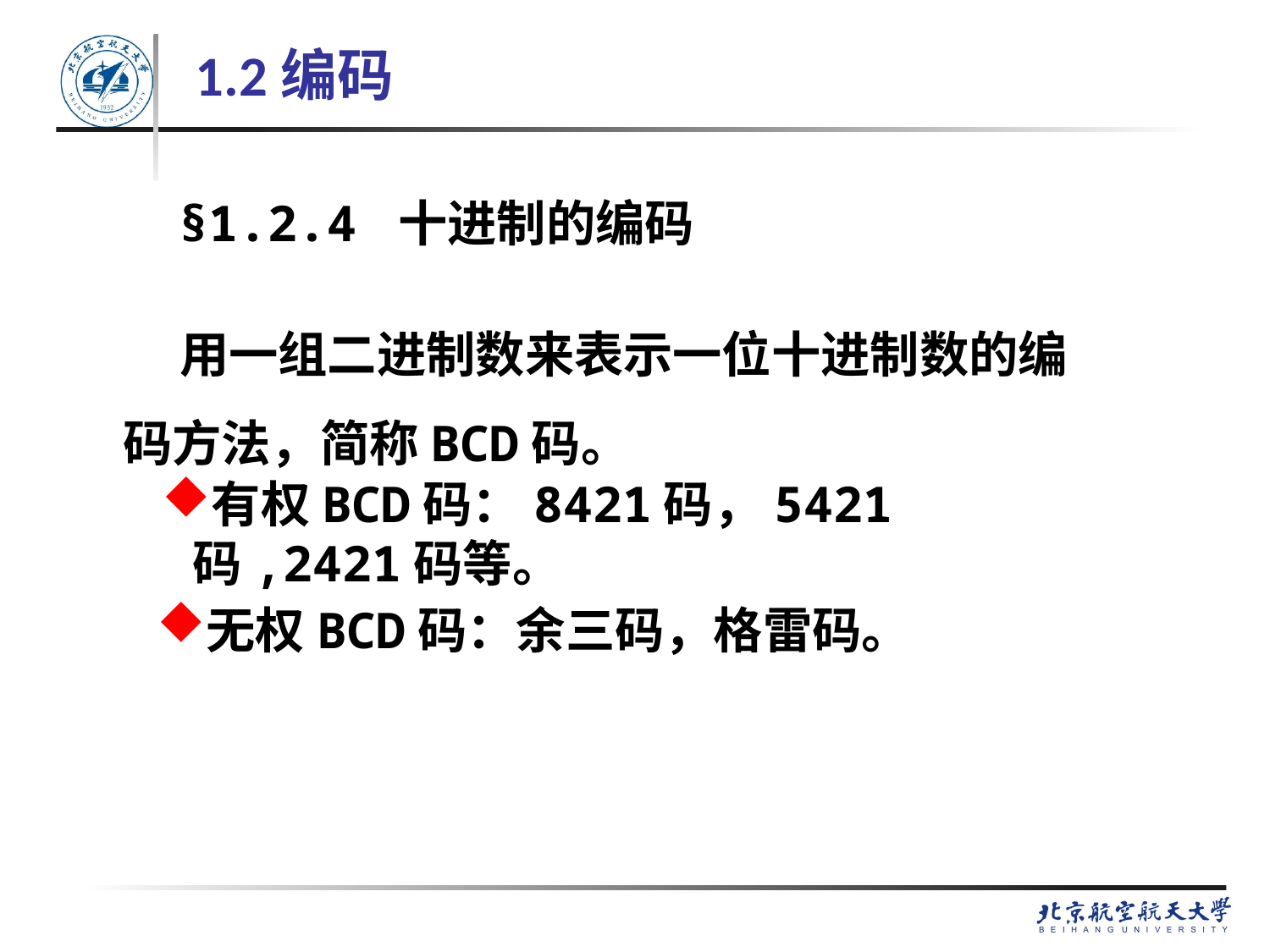

1.2编码
§1.2.4 十进制的编码
    用一组二进制数来表示一位十进制数的编码方法，简称BCD码。
有权BCD码：8421码，5421码,2421码等。
无权BCD码：余三码，格雷码。
39